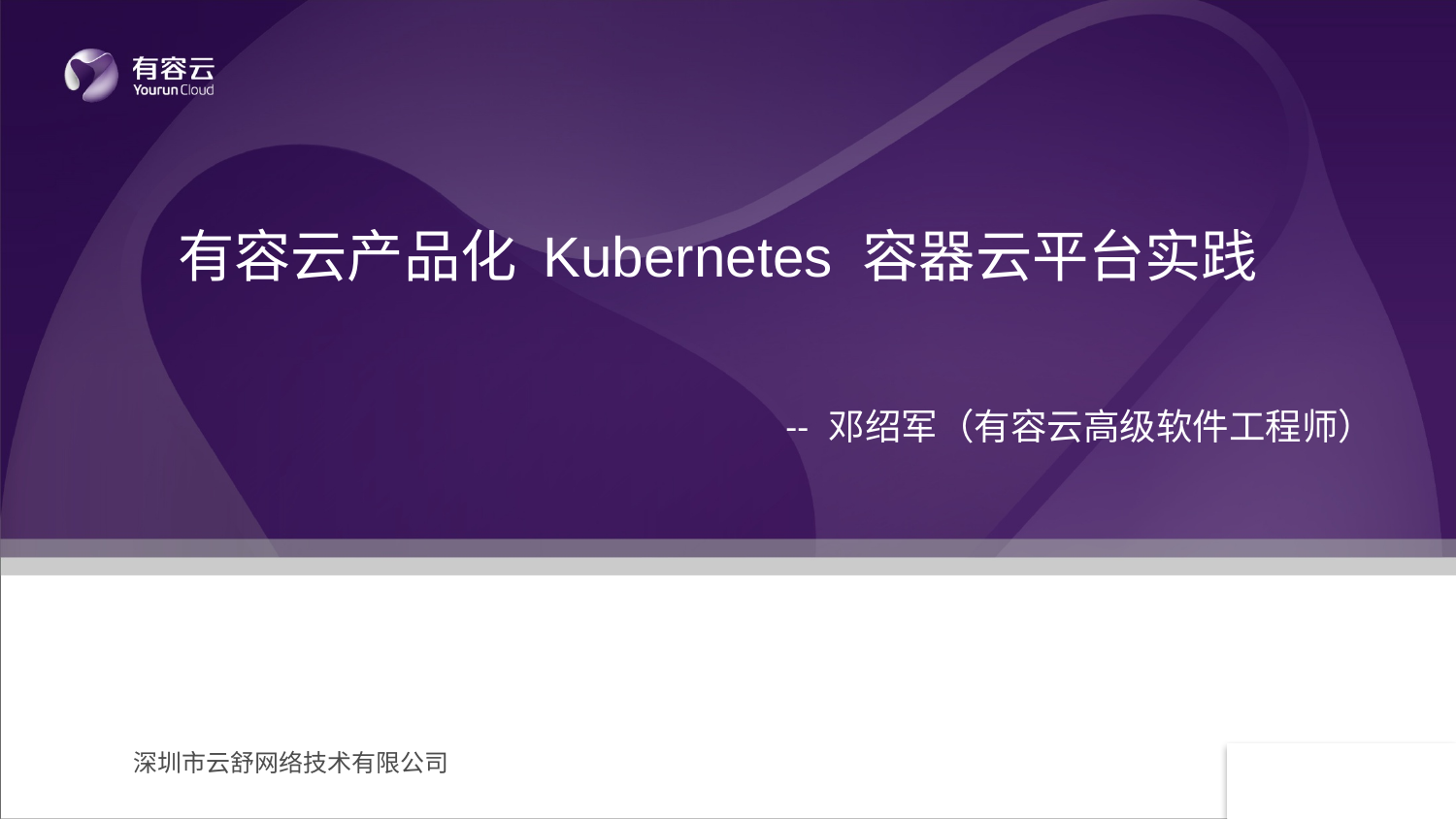

有容云产品化 Kubernetes 容器云平台实践
-- 邓绍军（有容云高级软件工程师）
深圳市云舒网络技术有限公司